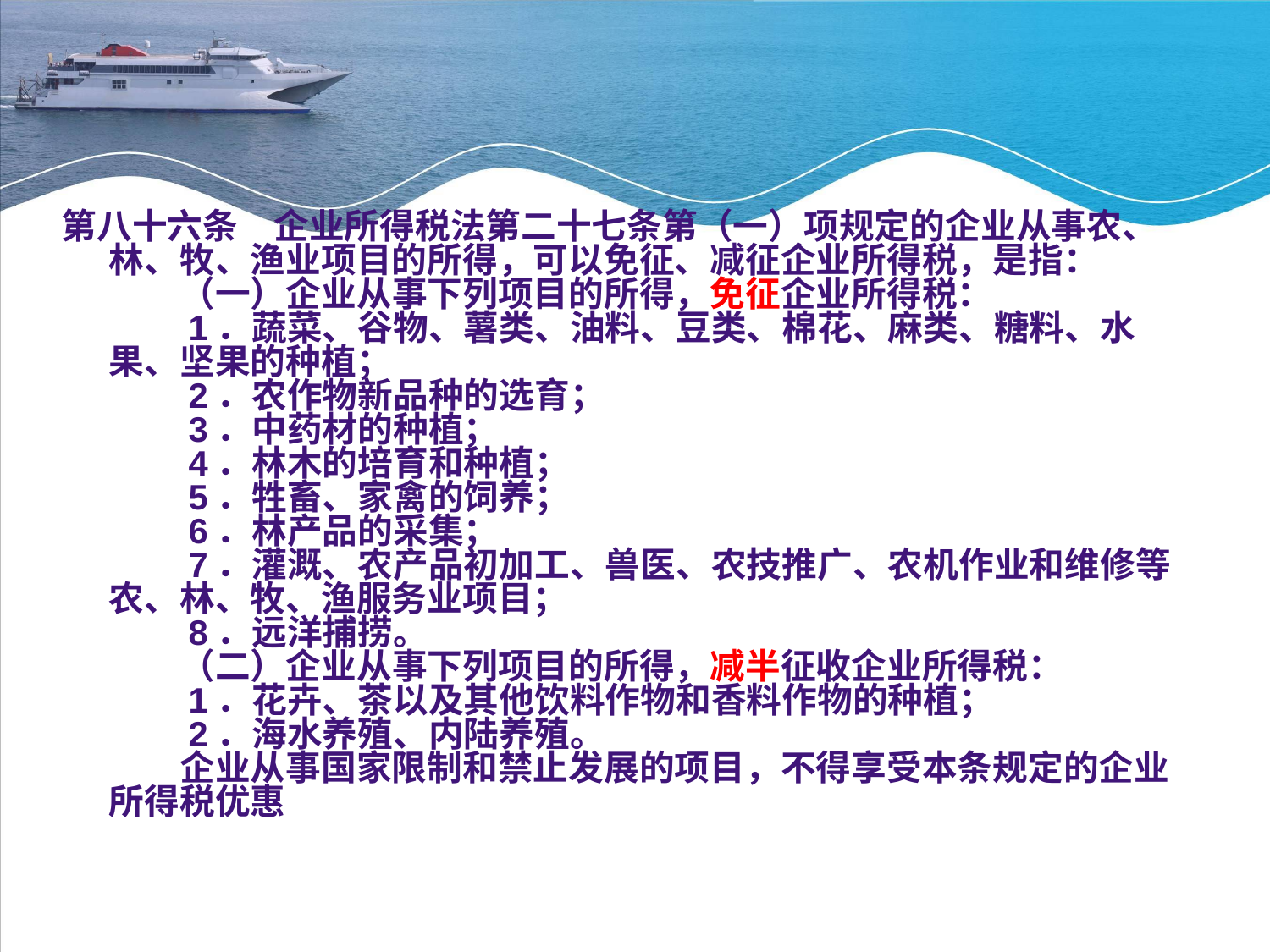

#
第八十六条　企业所得税法第二十七条第（一）项规定的企业从事农、林、牧、渔业项目的所得，可以免征、减征企业所得税，是指：
　　（一）企业从事下列项目的所得，免征企业所得税：
　　1．蔬菜、谷物、薯类、油料、豆类、棉花、麻类、糖料、水果、坚果的种植；
　　2．农作物新品种的选育；
　　3．中药材的种植；
　　4．林木的培育和种植；
　　5．牲畜、家禽的饲养；
　　6．林产品的采集；
　　7．灌溉、农产品初加工、兽医、农技推广、农机作业和维修等农、林、牧、渔服务业项目；
　　8．远洋捕捞。
　　（二）企业从事下列项目的所得，减半征收企业所得税：
　　1．花卉、茶以及其他饮料作物和香料作物的种植；
　　2．海水养殖、内陆养殖。
　　企业从事国家限制和禁止发展的项目，不得享受本条规定的企业所得税优惠